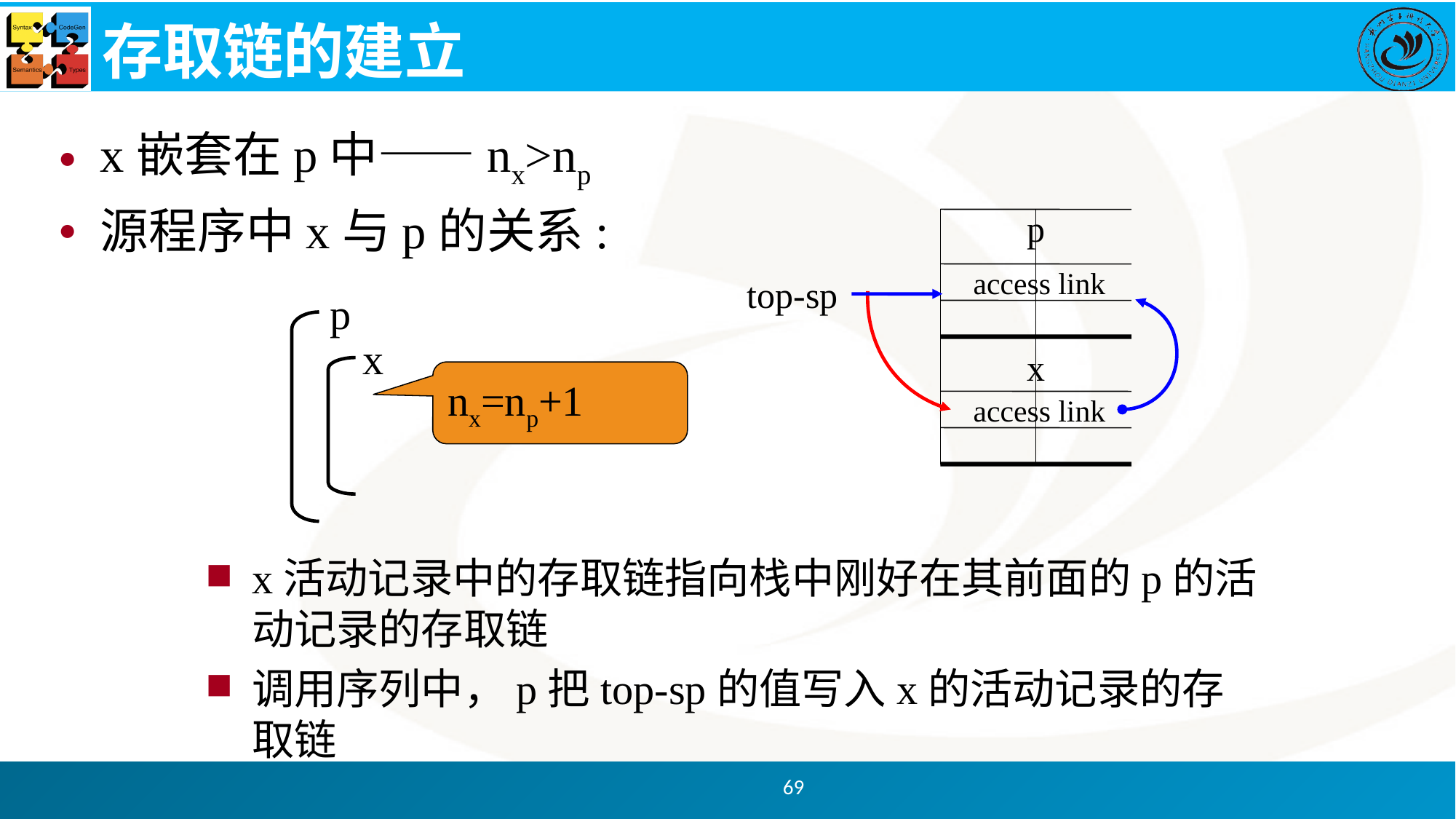

# 存取链的建立
x嵌套在p中——nx>np
源程序中x与p的关系:

p

access link

top-sp

p

x

x
access link

nx=np+1
x活动记录中的存取链指向栈中刚好在其前面的p的活动记录的存取链
调用序列中，p把top-sp的值写入x的活动记录的存取链
69